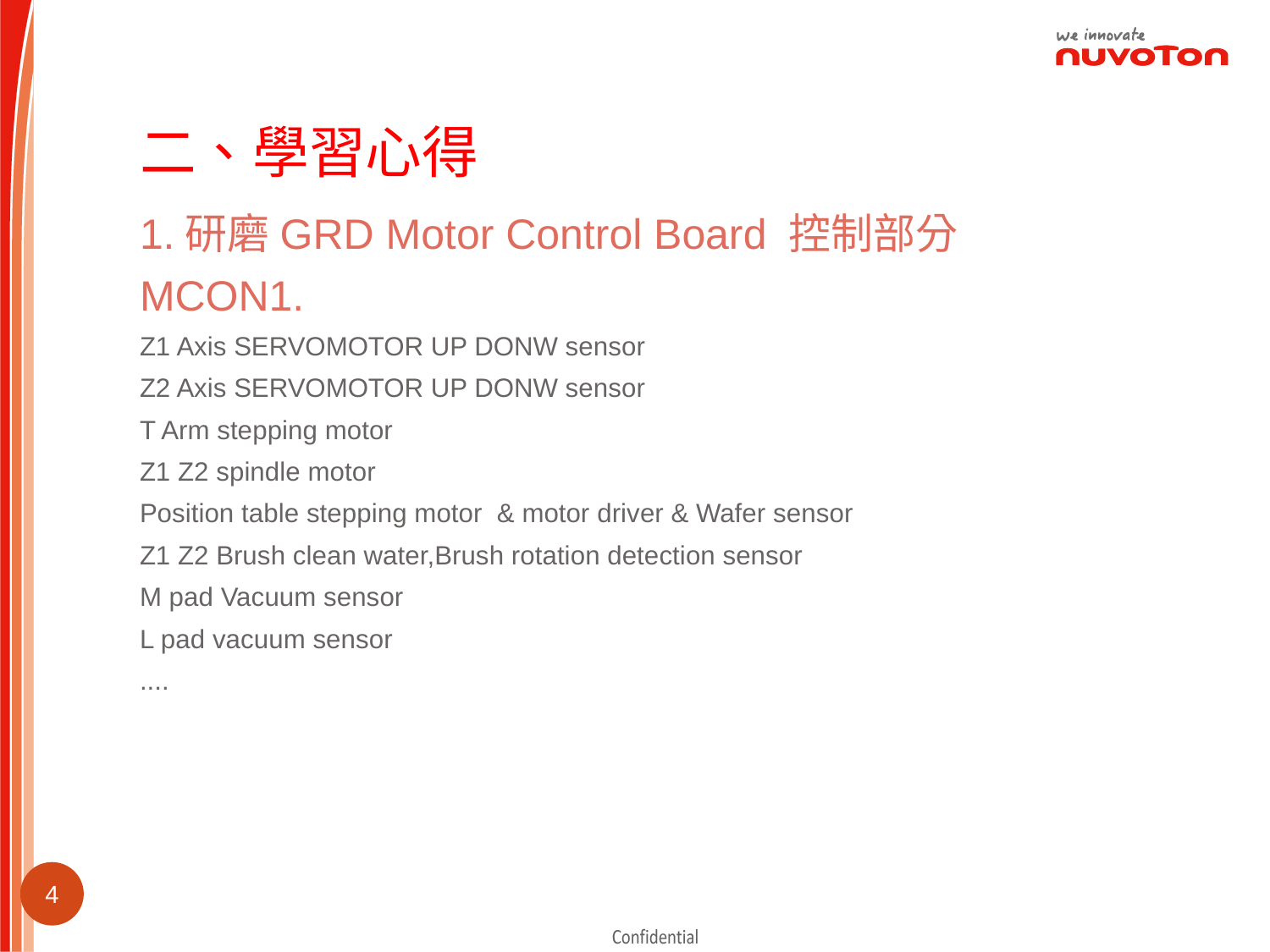

# 二、學習心得
1.研磨GRD Motor Control Board 控制部分
MCON1.
Z1 Axis SERVOMOTOR UP DONW sensor
Z2 Axis SERVOMOTOR UP DONW sensor
T Arm stepping motor
Z1 Z2 spindle motor
Position table stepping motor  & motor driver & Wafer sensor
Z1 Z2 Brush clean water,Brush rotation detection sensor
M pad Vacuum sensor
L pad vacuum sensor
....

4